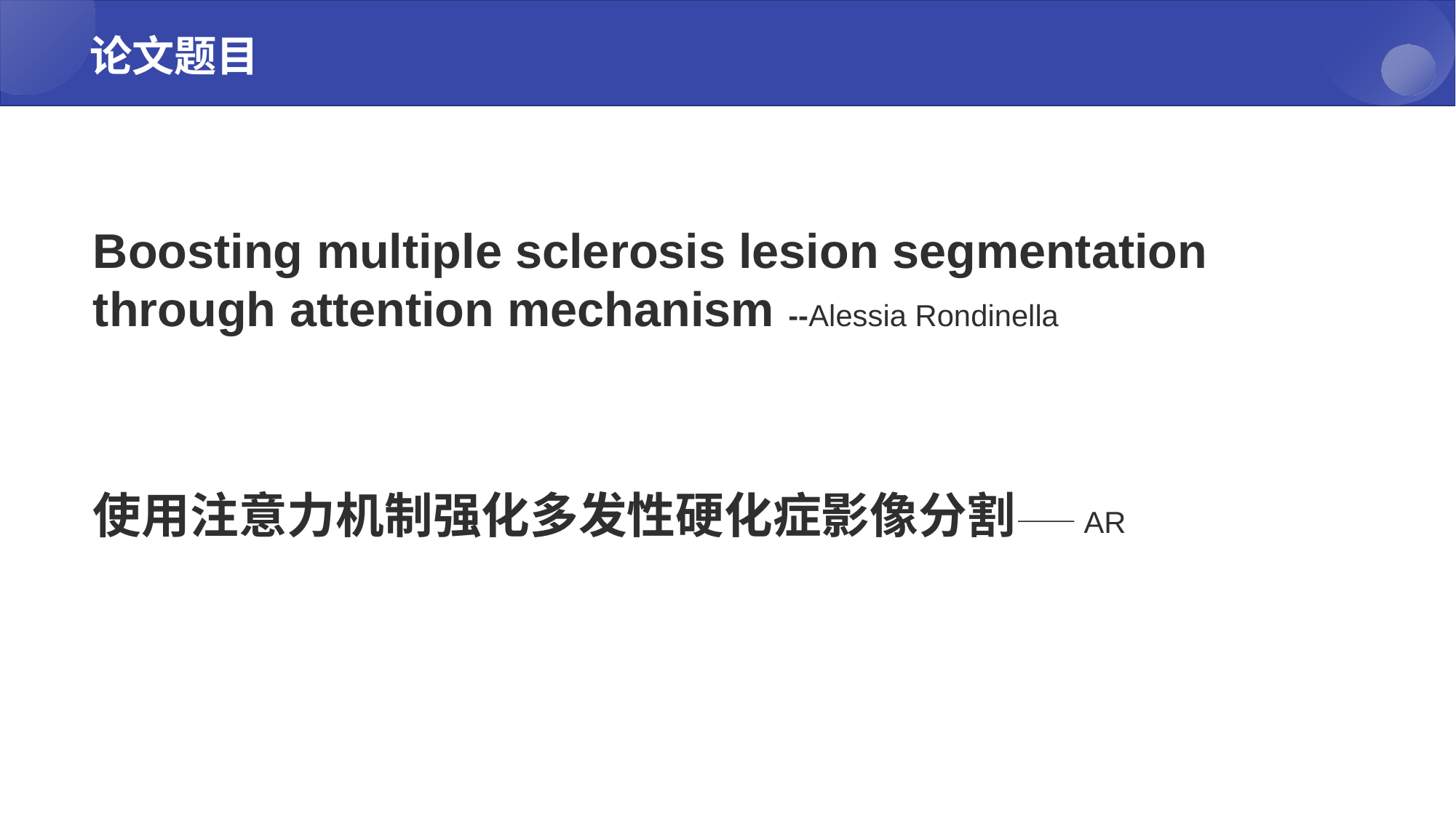

# 论文题目
Boosting multiple sclerosis lesion segmentation
through attention mechanism --Alessia Rondinella
使用注意力机制强化多发性硬化症影像分割——AR